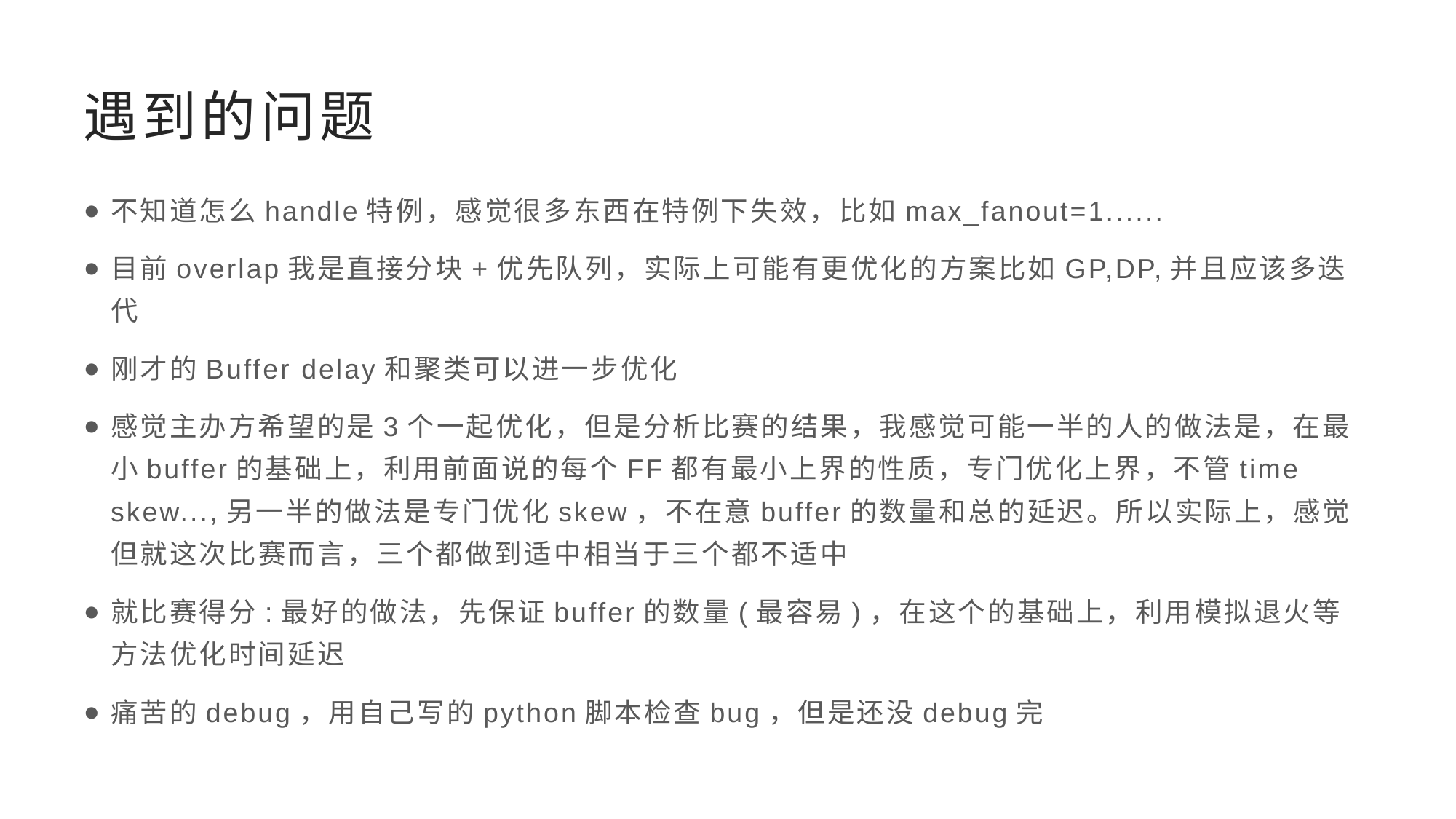

# 遇到的问题
不知道怎么handle特例，感觉很多东西在特例下失效，比如max_fanout=1......
目前overlap我是直接分块+优先队列，实际上可能有更优化的方案比如GP,DP,并且应该多迭代
刚才的Buffer delay和聚类可以进一步优化
感觉主办方希望的是3个一起优化，但是分析比赛的结果，我感觉可能一半的人的做法是，在最小buffer的基础上，利用前面说的每个FF都有最小上界的性质，专门优化上界，不管time skew...,另一半的做法是专门优化skew，不在意buffer的数量和总的延迟。所以实际上，感觉但就这次比赛而言，三个都做到适中相当于三个都不适中
就比赛得分:最好的做法，先保证buffer的数量(最容易)，在这个的基础上，利用模拟退火等方法优化时间延迟
痛苦的debug，用自己写的python脚本检查bug，但是还没debug完